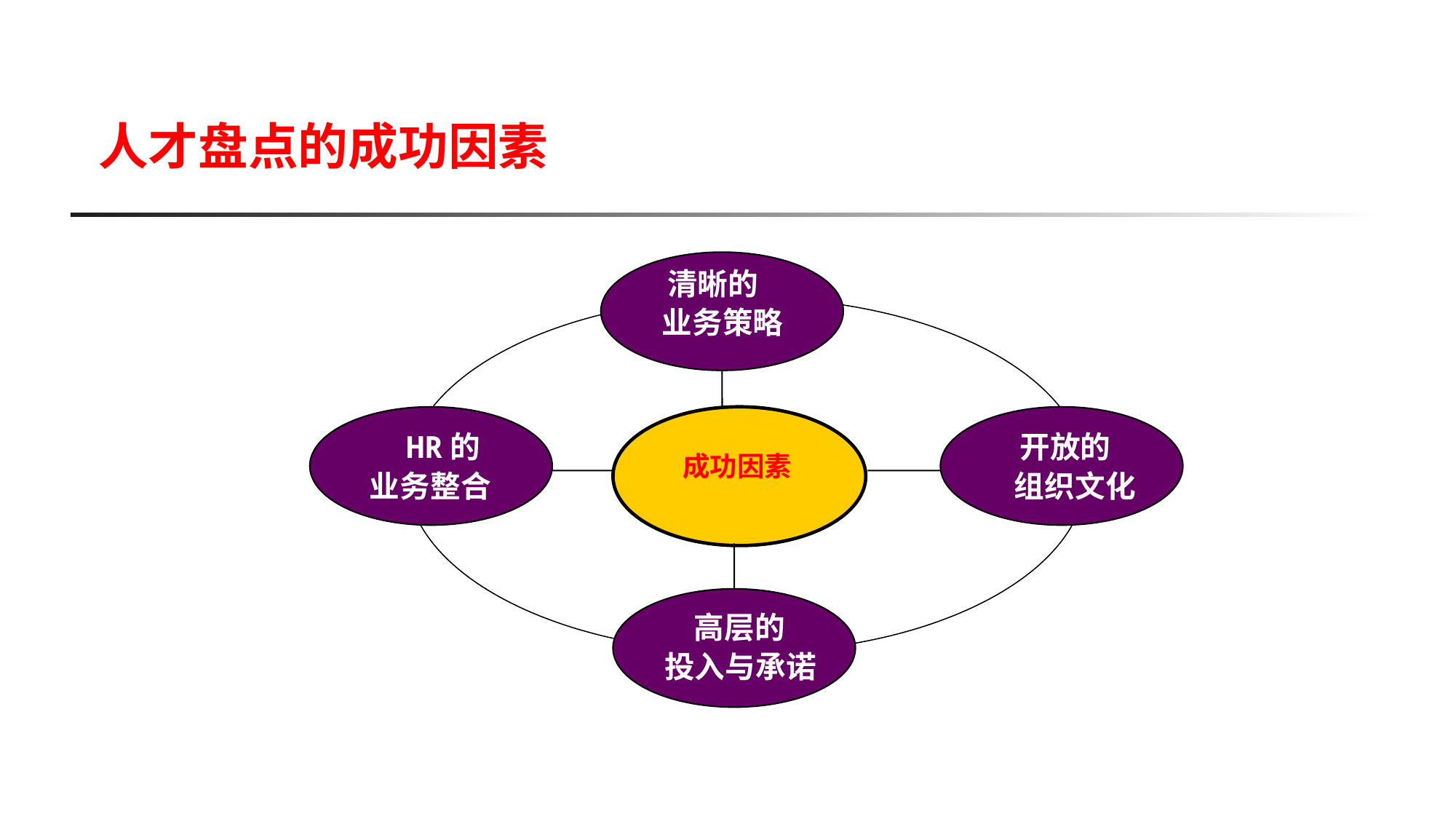

人才盘点的成功因素
 清晰的
 业务策略

 成功因素

  HR的
 业务整合
 开放的
 组织文化

  高层的
投入与承诺

11